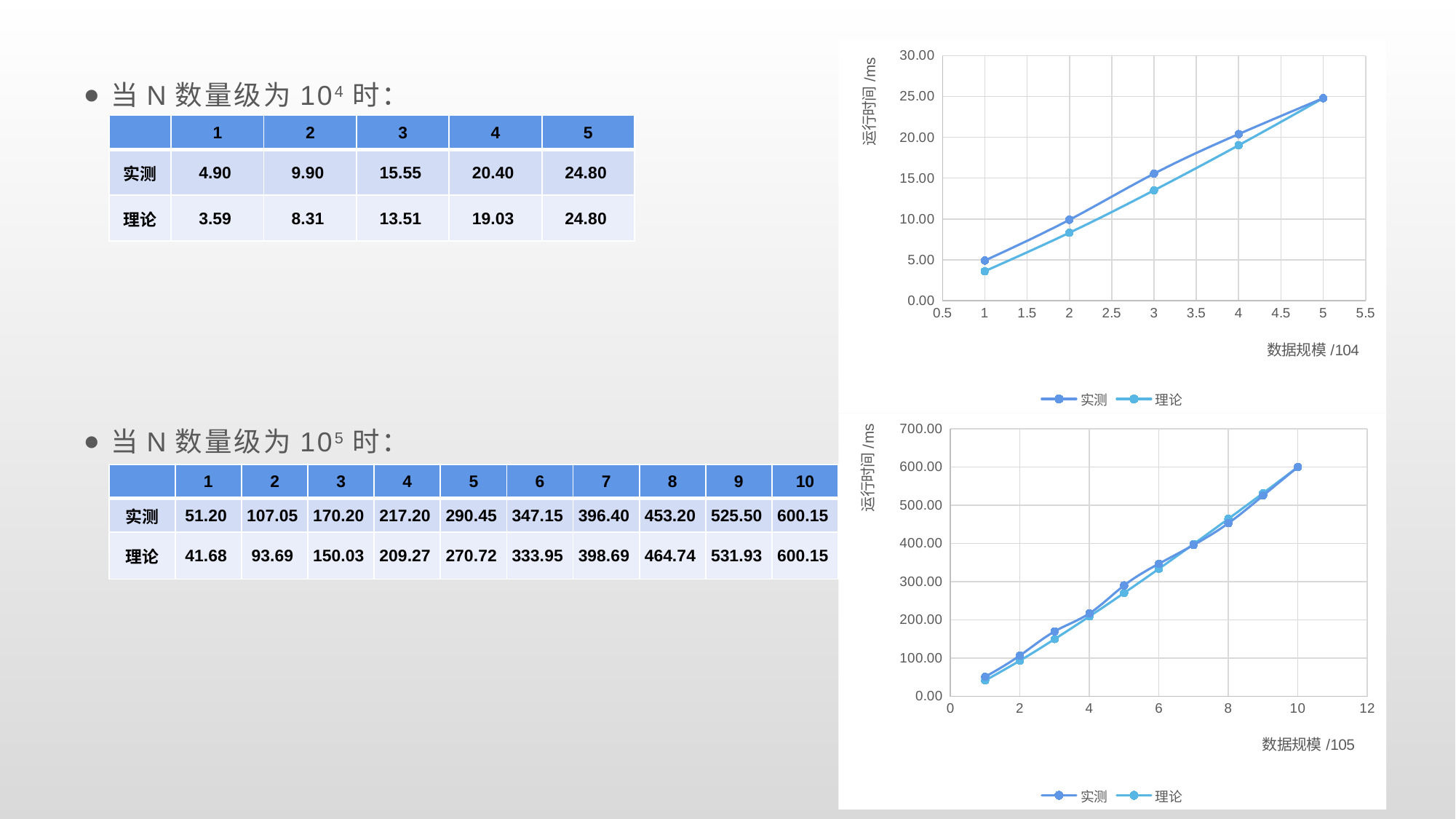

### Chart

| Category | 实测 | 理论 |
|---|---|---|
当N数量级为104时：

当N数量级为105时：

|  | 1 | 2 | 3 | 4 | 5 |
| --- | --- | --- | --- | --- | --- |
| 实测 | 4.90 | 9.90 | 15.55 | 20.40 | 24.80 |
| 理论 | 3.59 | 8.31 | 13.51 | 19.03 | 24.80 |

### Chart

| Category | 实测 | 理论 |
|---|---|---|
|  | 1 | 2 | 3 | 4 | 5 | 6 | 7 | 8 | 9 | 10 |
| --- | --- | --- | --- | --- | --- | --- | --- | --- | --- | --- |
| 实测 | 51.20 | 107.05 | 170.20 | 217.20 | 290.45 | 347.15 | 396.40 | 453.20 | 525.50 | 600.15 |
| 理论 | 41.68 | 93.69 | 150.03 | 209.27 | 270.72 | 333.95 | 398.69 | 464.74 | 531.93 | 600.15 |